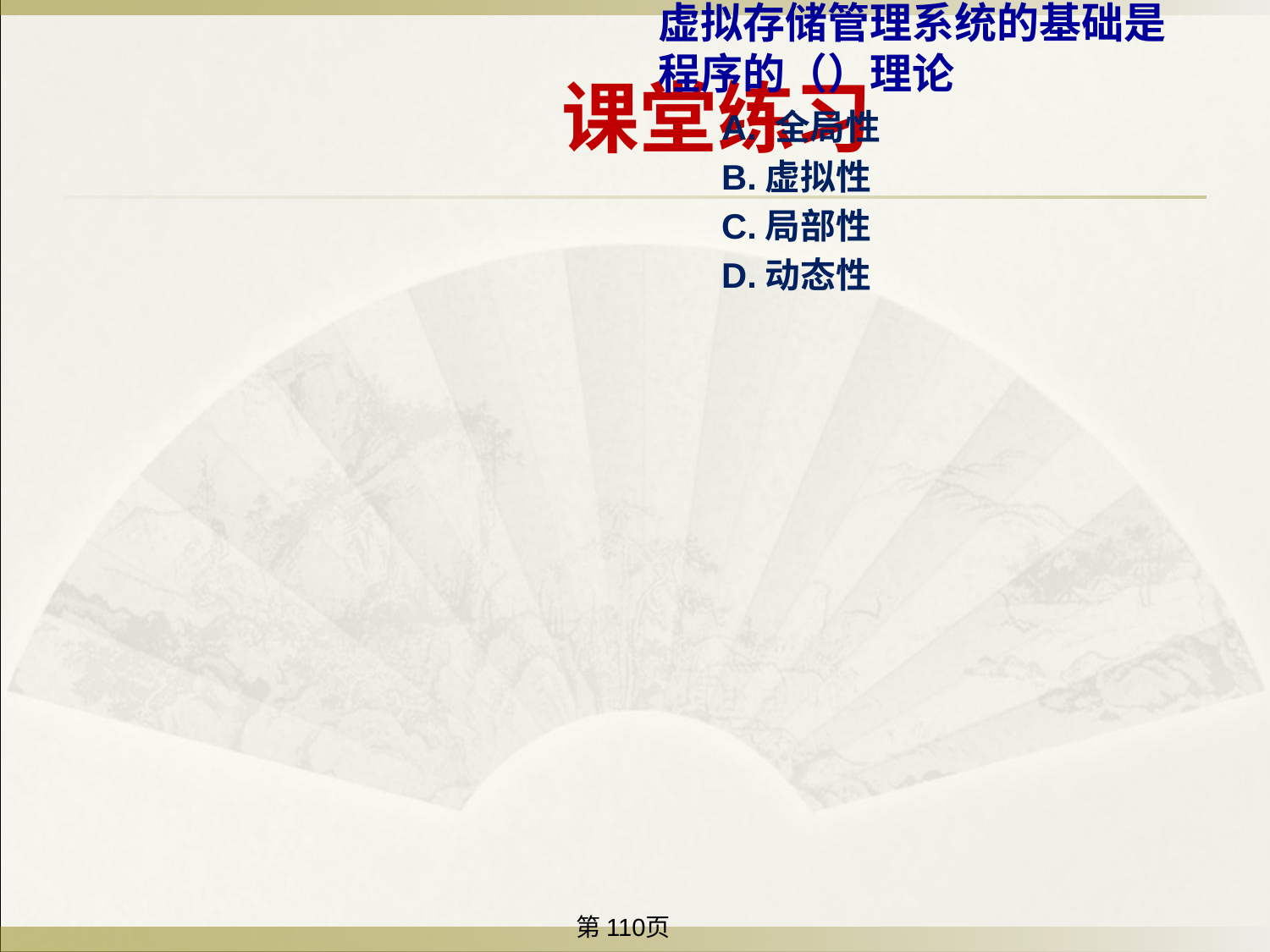

课堂练习
虚拟存储管理系统的基础是程序的（）理论
A. 全局性
B.虚拟性
C.局部性
D.动态性